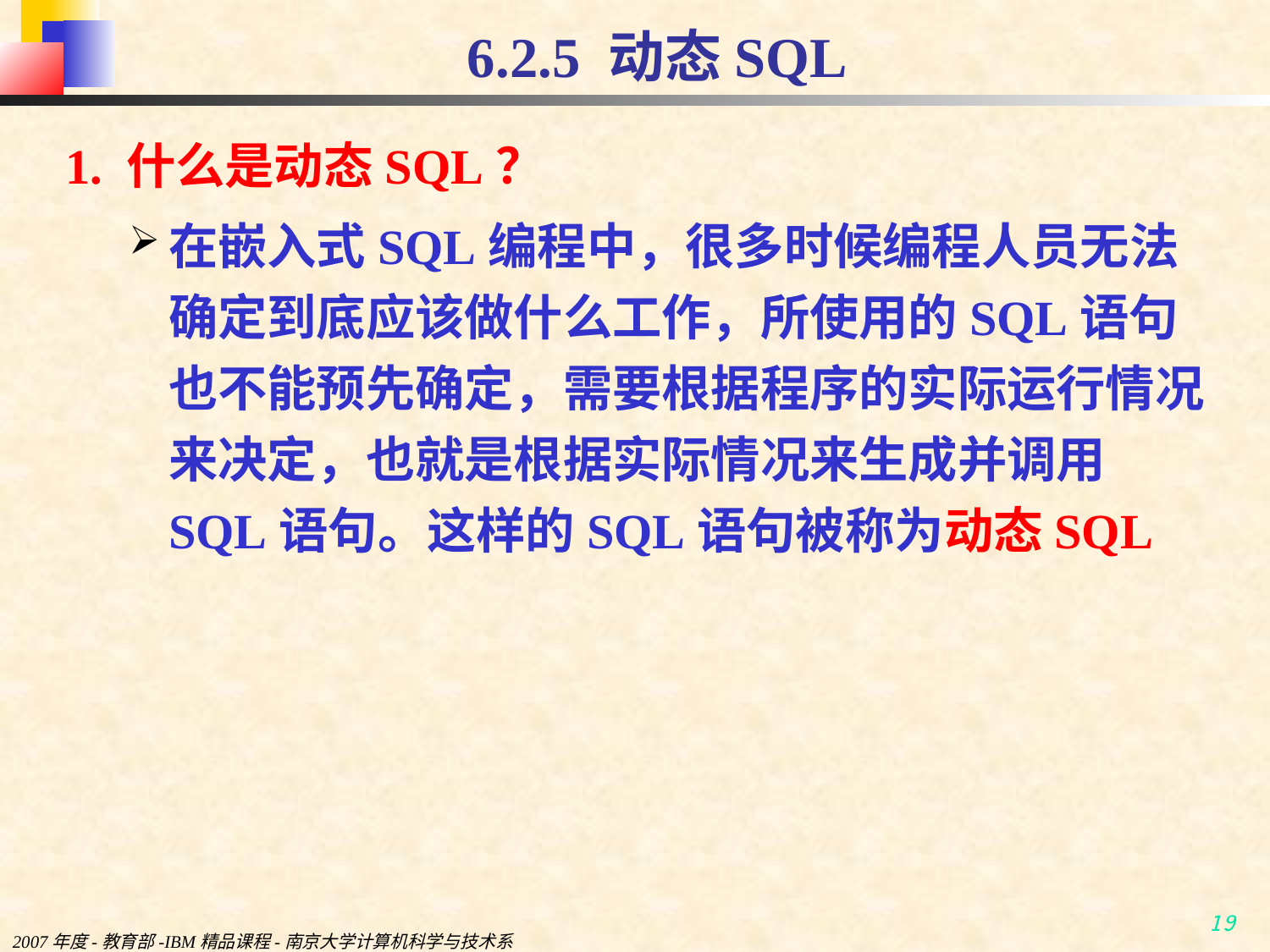

# 6.2.5 动态SQL
1. 什么是动态SQL？
在嵌入式SQL编程中，很多时候编程人员无法确定到底应该做什么工作，所使用的SQL语句也不能预先确定，需要根据程序的实际运行情况来决定，也就是根据实际情况来生成并调用SQL语句。这样的SQL语句被称为动态SQL
19
2007年度-教育部-IBM精品课程-南京大学计算机科学与技术系